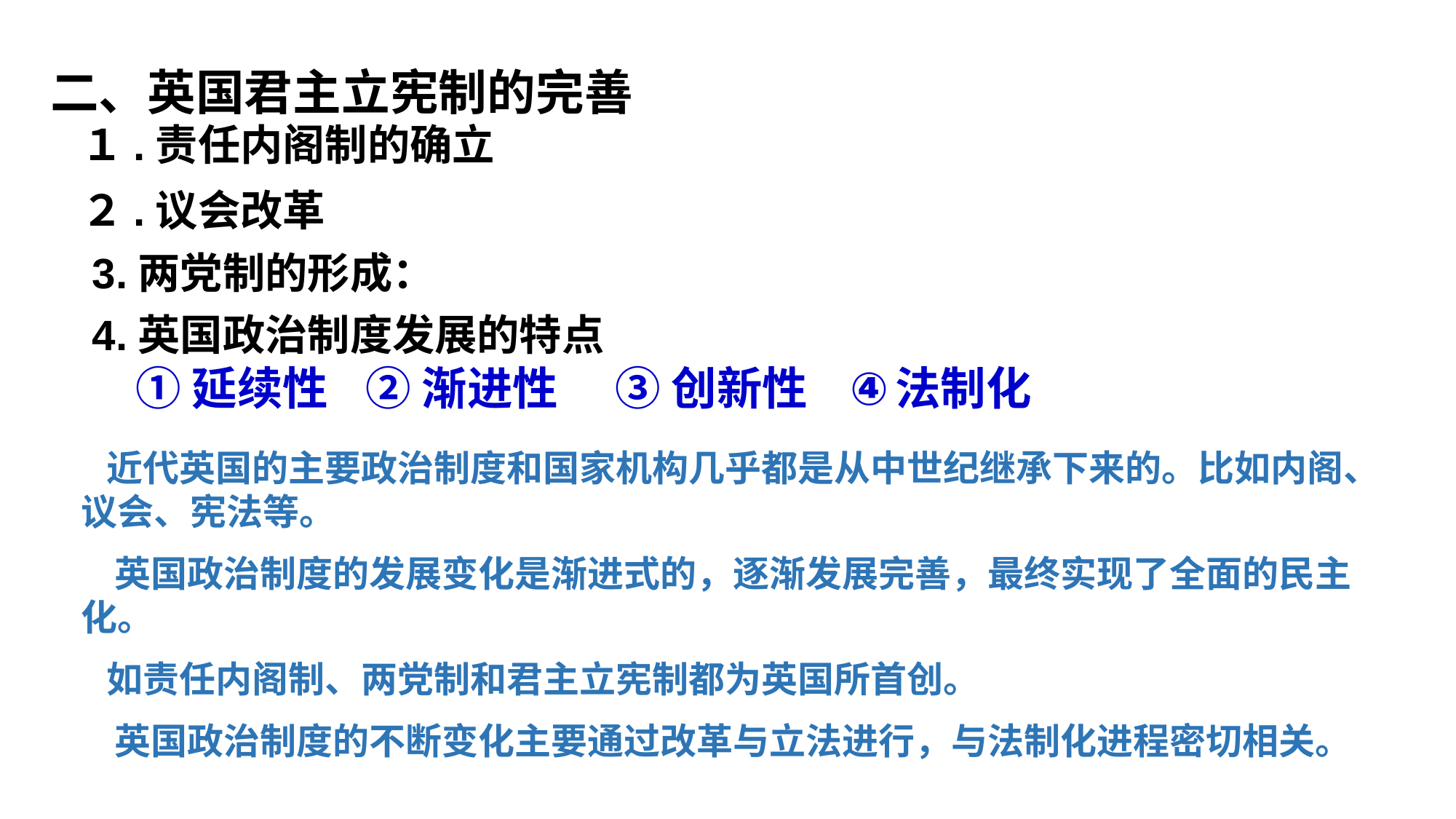

二、英国君主立宪制的完善
１.责任内阁制的确立

２.议会改革
3.两党制的形成：
4.英国政治制度发展的特点
①延续性
②渐进性
③创新性
法制化
  近代英国的主要政治制度和国家机构几乎都是从中世纪继承下来的。比如内阁、议会、宪法等。
   英国政治制度的发展变化是渐进式的，逐渐发展完善，最终实现了全面的民主化。
  如责任内阁制、两党制和君主立宪制都为英国所首创。
   英国政治制度的不断变化主要通过改革与立法进行，与法制化进程密切相关。